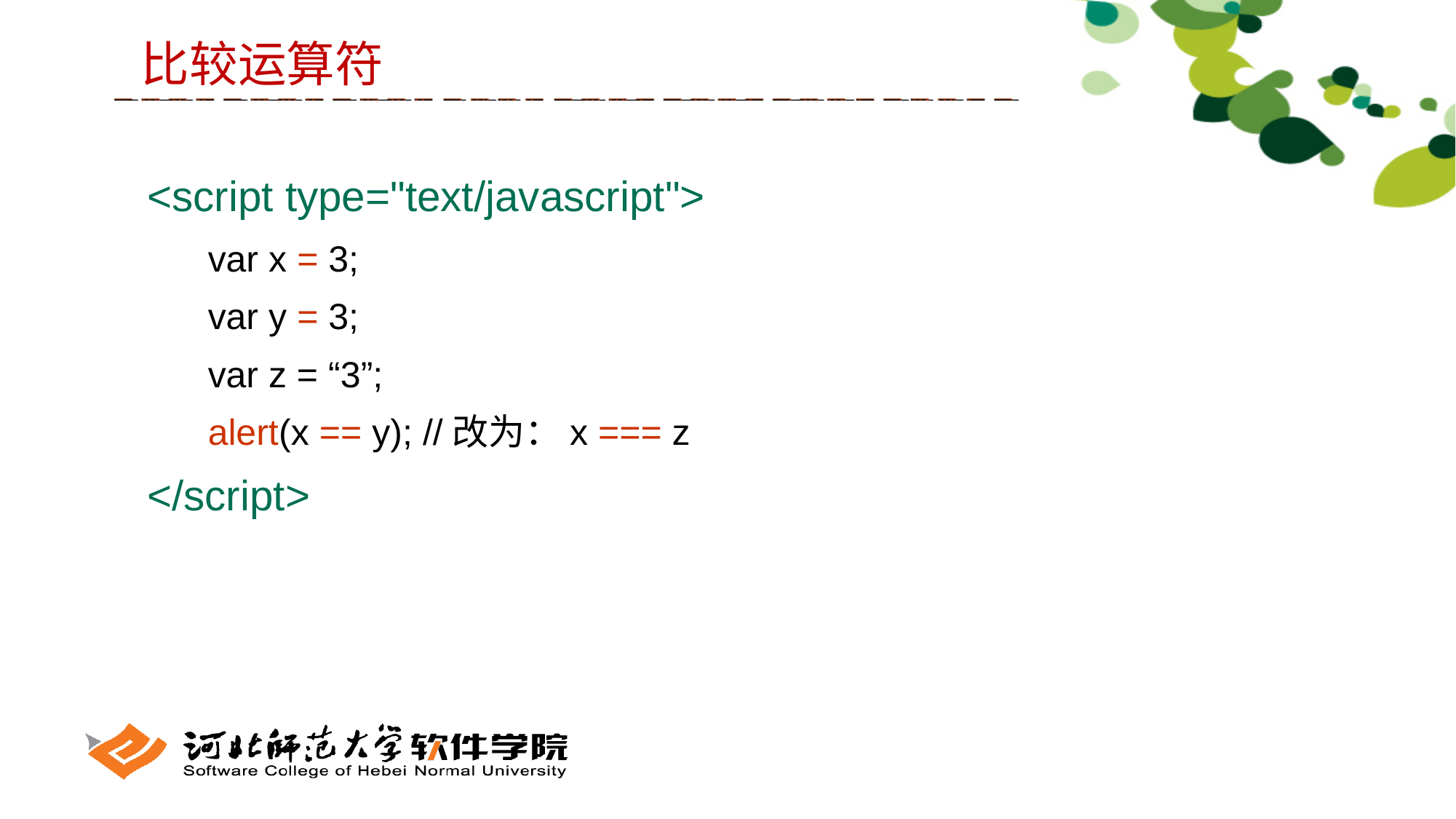

比较运算符
<script type="text/javascript">
    var x = 3;
    var y = 3;
    var z = “3”;
    alert(x == y); //改为：x === z
</script>